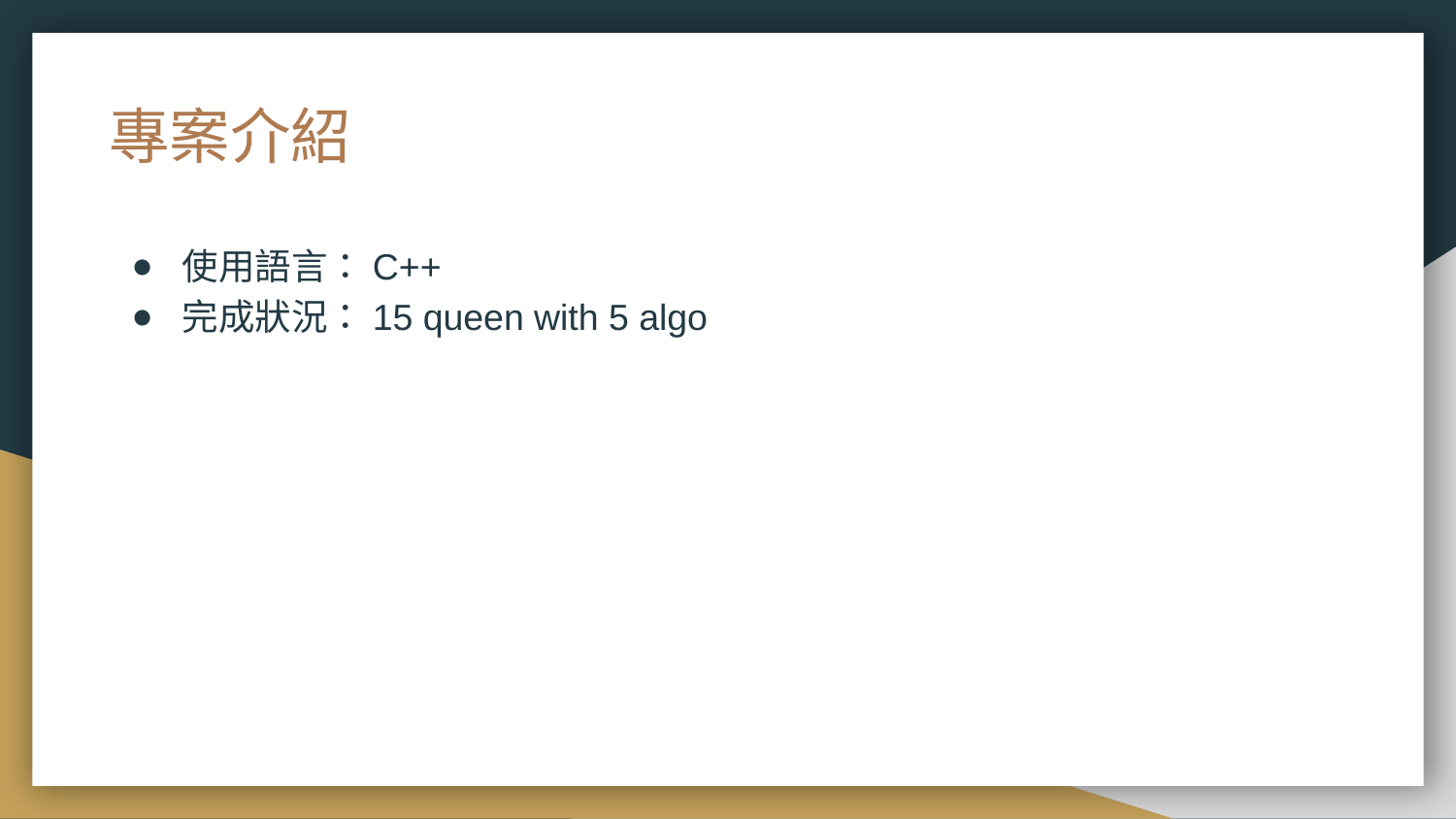

# 專案介紹
使用語言：C++
完成狀況：15 queen with 5 algo